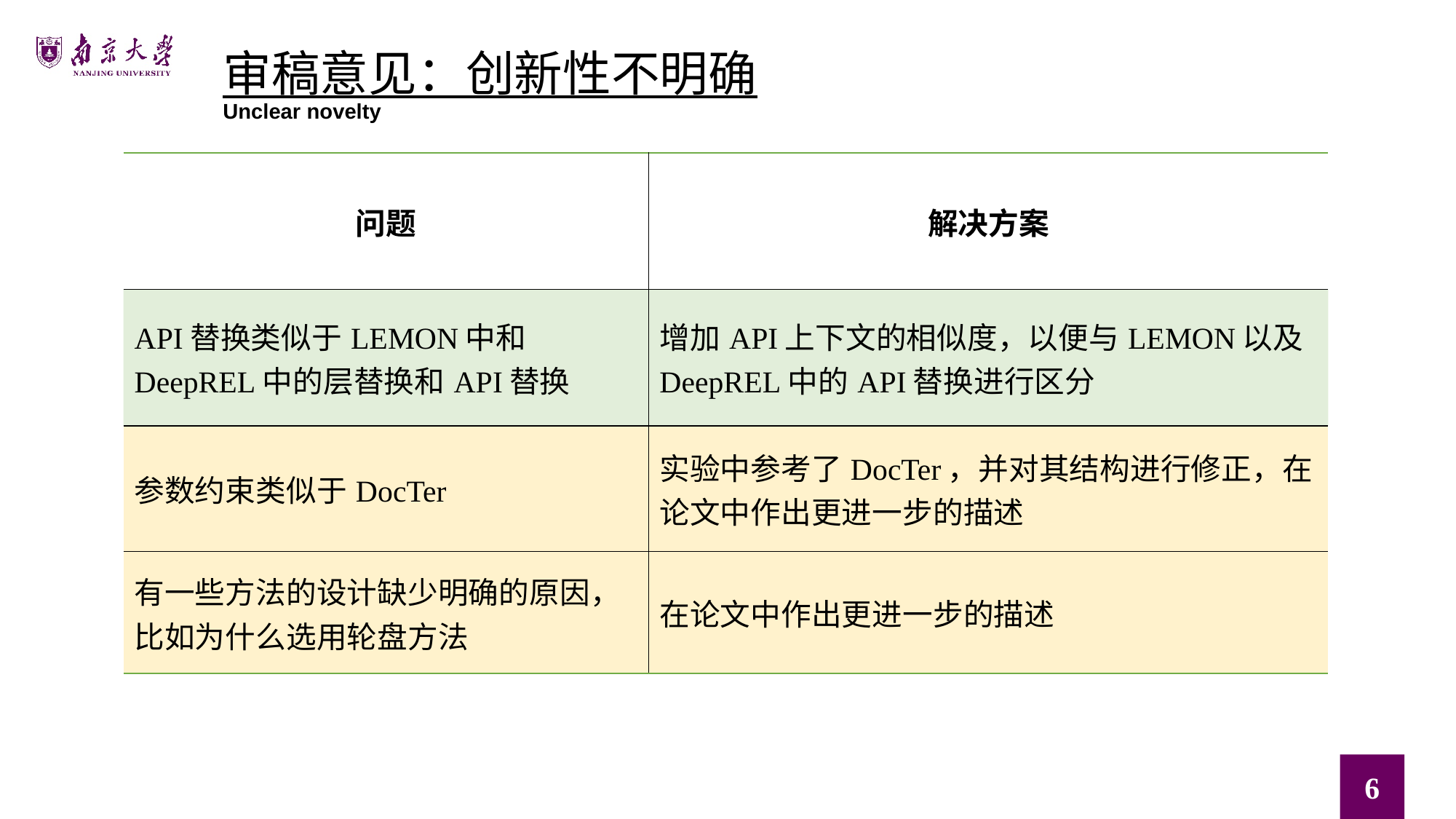

审稿意见：创新性不明确
Unclear novelty
| 问题 | 解决方案 |
| --- | --- |
| API替换类似于LEMON中和DeepREL中的层替换和API替换 | 增加API上下文的相似度，以便与LEMON以及DeepREL中的API替换进行区分 |
| 参数约束类似于DocTer | 实验中参考了DocTer，并对其结构进行修正，在论文中作出更进一步的描述 |
| 有一些方法的设计缺少明确的原因，比如为什么选用轮盘方法 | 在论文中作出更进一步的描述 |
6